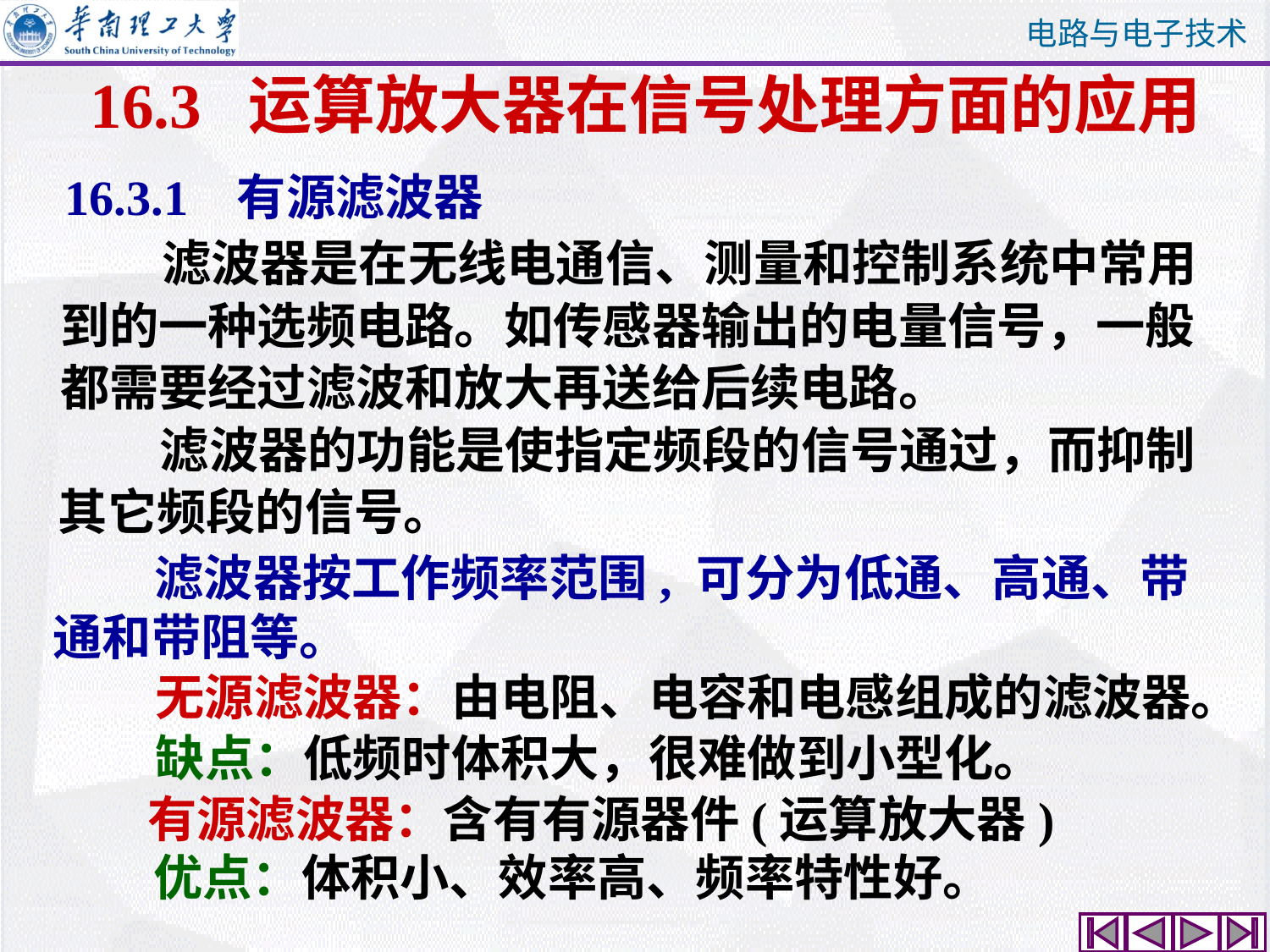

# 16.3  运算放大器在信号处理方面的应用
16.3.1   有源滤波器
        滤波器是在无线电通信、测量和控制系统中常用到的一种选频电路。如传感器输出的电量信号，一般都需要经过滤波和放大再送给后续电路。
        滤波器的功能是使指定频段的信号通过，而抑制其它频段的信号。
        滤波器按工作频率范围, 可分为低通、高通、带通和带阻等。
        无源滤波器：由电阻、电容和电感组成的滤波器。
        缺点：低频时体积大，很难做到小型化。
        有源滤波器：含有有源器件(运算放大器)
        优点：体积小、效率高、频率特性好。